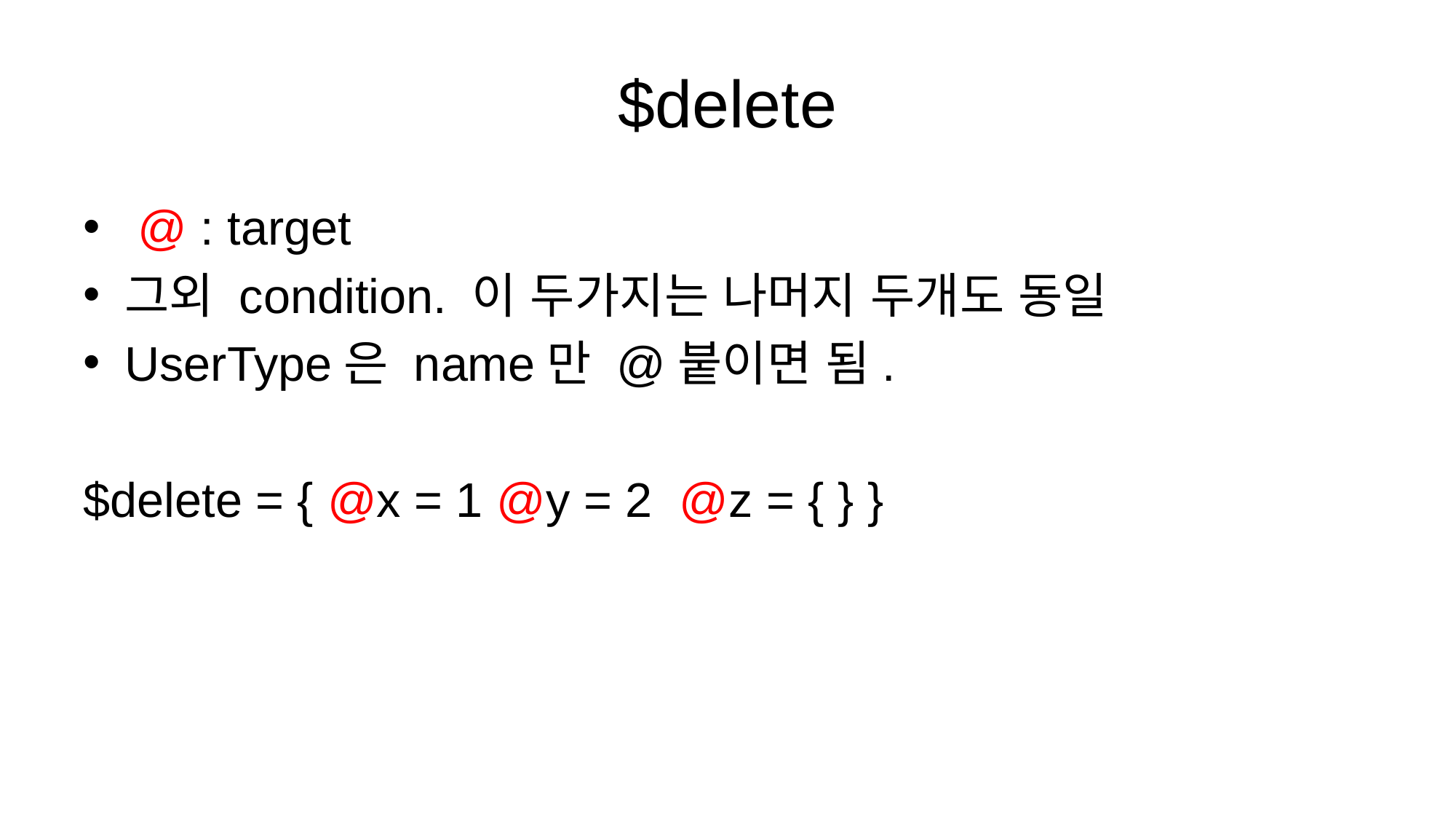

# $delete
 @ : target
그외 condition. 이 두가지는 나머지 두개도 동일
UserType은 name만 @붙이면 됨.

$delete = { @x = 1 @y = 2  @z = { } }